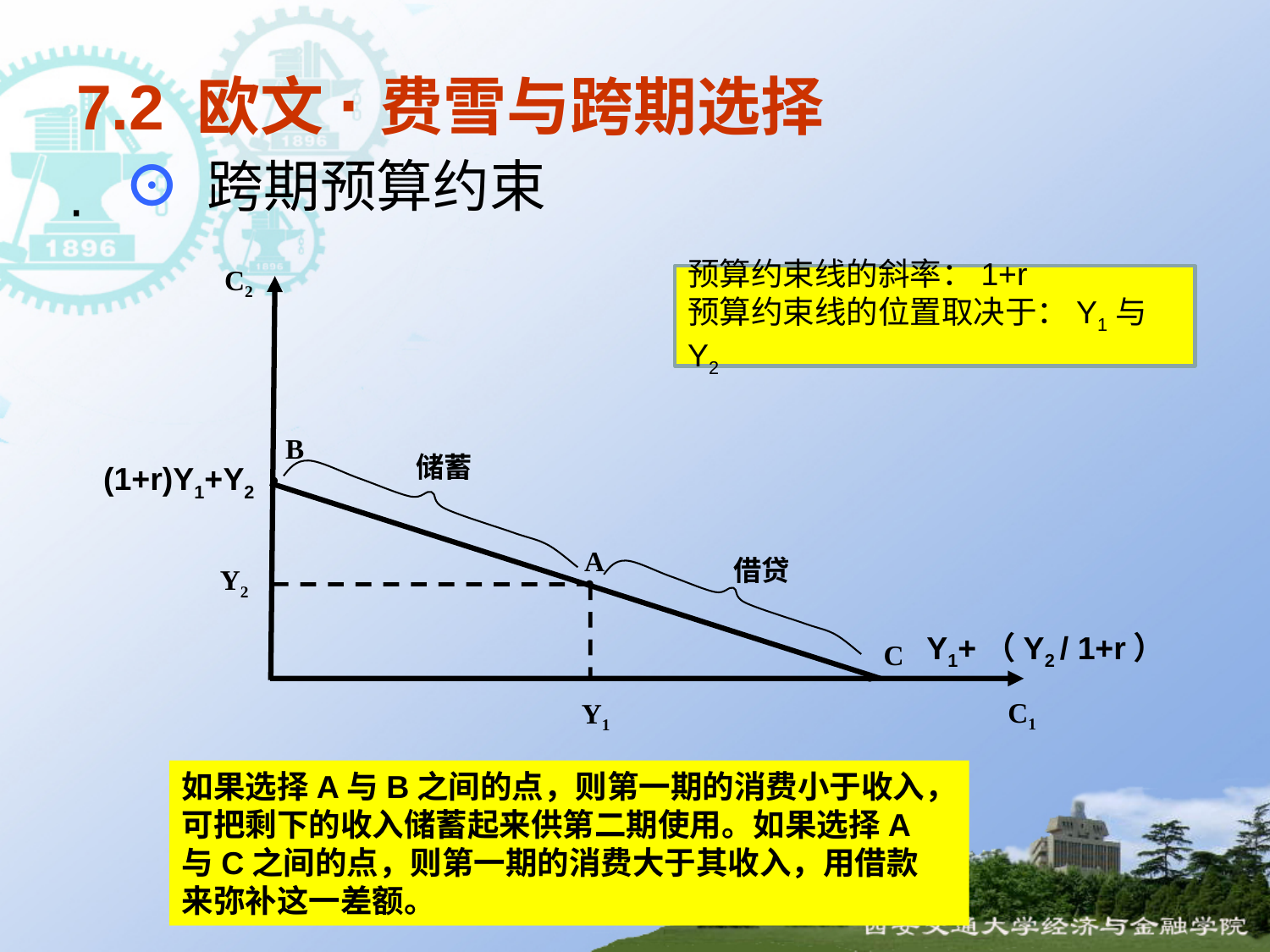

# 7.2 欧文·费雪与跨期选择
⊙ 跨期预算约束
·
C2

B
储蓄
(1+r)Y1+Y2
●

A
借贷
Y2
●

Y1+（Y2 / 1+r）
C
●

C1
预算约束线的斜率：1+r
预算约束线的位置取决于：Y1与Y2
Y1
如果选择A与B之间的点，则第一期的消费小于收入，
可把剩下的收入储蓄起来供第二期使用。如果选择A
与C之间的点，则第一期的消费大于其收入，用借款
来弥补这一差额。